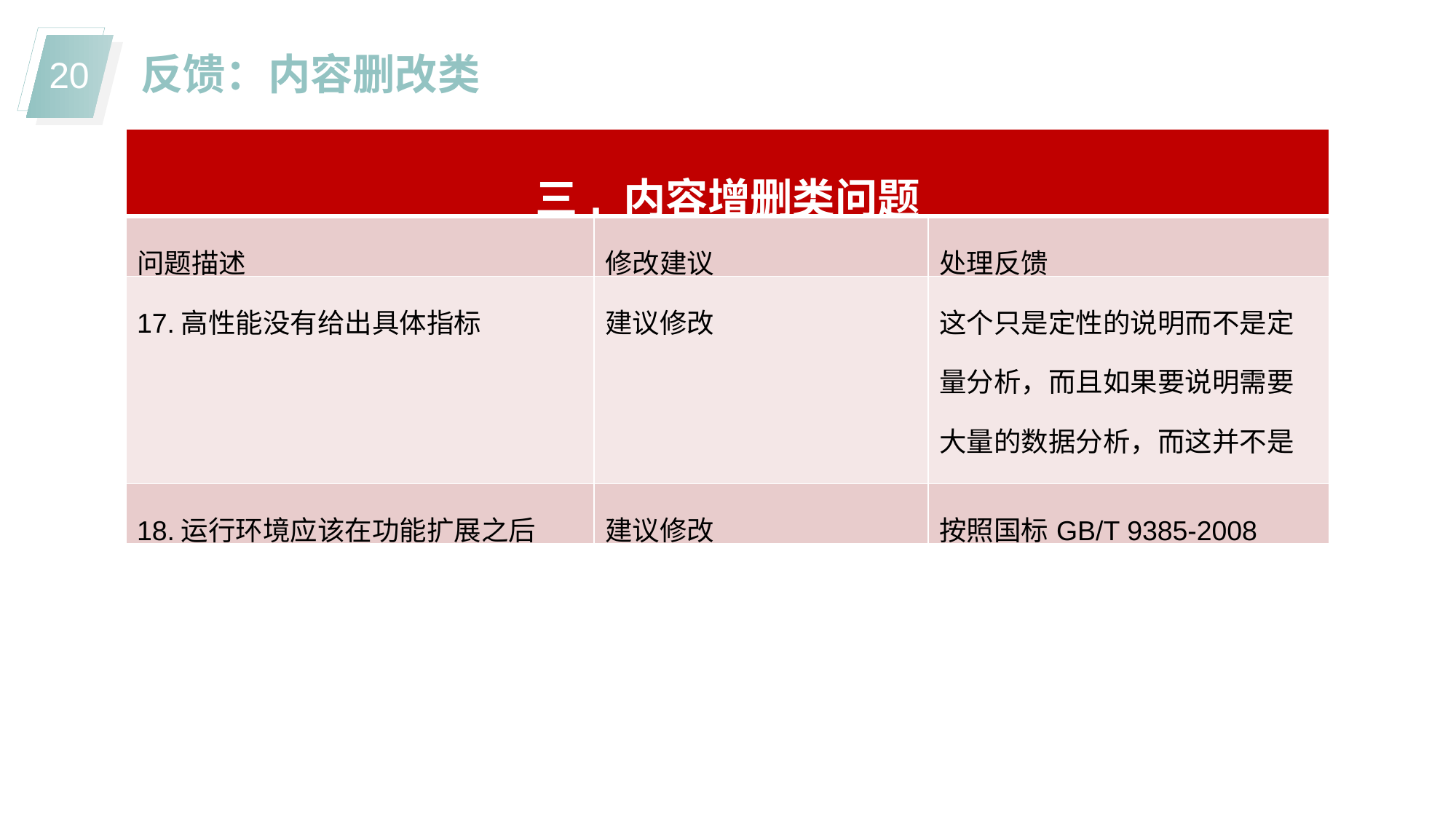

反馈：内容删改类
| 三. 内容增删类问题 |  |  |
| --- | --- | --- |
| 问题描述 | 修改建议 | 处理反馈 |
| 17.高性能没有给出具体指标 | 建议修改 | 这个只是定性的说明而不是定量分析，而且如果要说明需要大量的数据分析，而这并不是文章的重点 |
| 18.运行环境应该在功能扩展之后 | 建议修改 | 按照国标GB/T 9385-2008 |